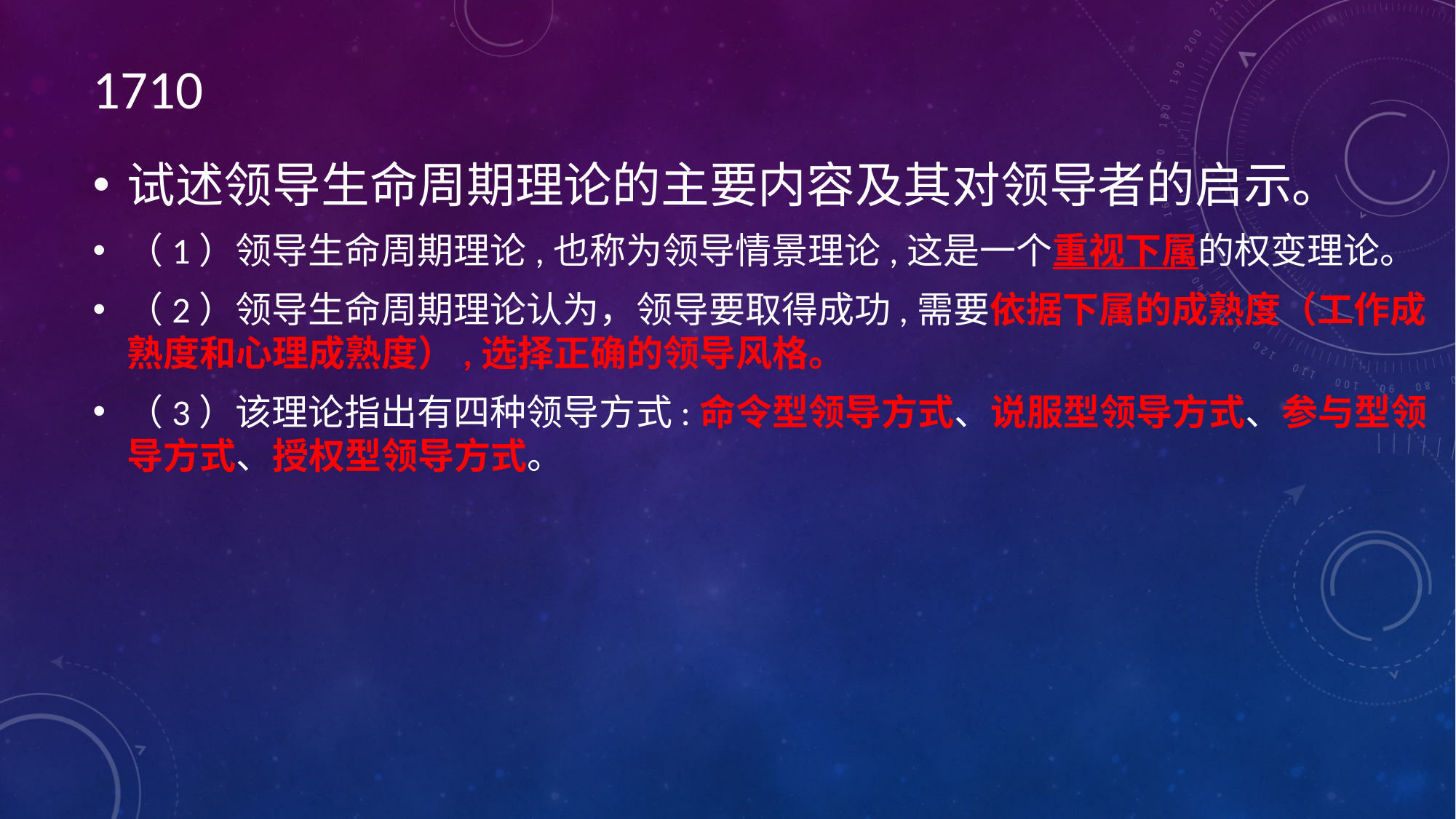

# 1710
试述领导生命周期理论的主要内容及其对领导者的启示。
（1）领导生命周期理论,也称为领导情景理论,这是一个重视下属的权变理论。
（2）领导生命周期理论认为，领导要取得成功,需要依据下属的成熟度（工作成熟度和心理成熟度）,选择正确的领导风格。
（3）该理论指出有四种领导方式:命令型领导方式、说服型领导方式、参与型领导方式、授权型领导方式。